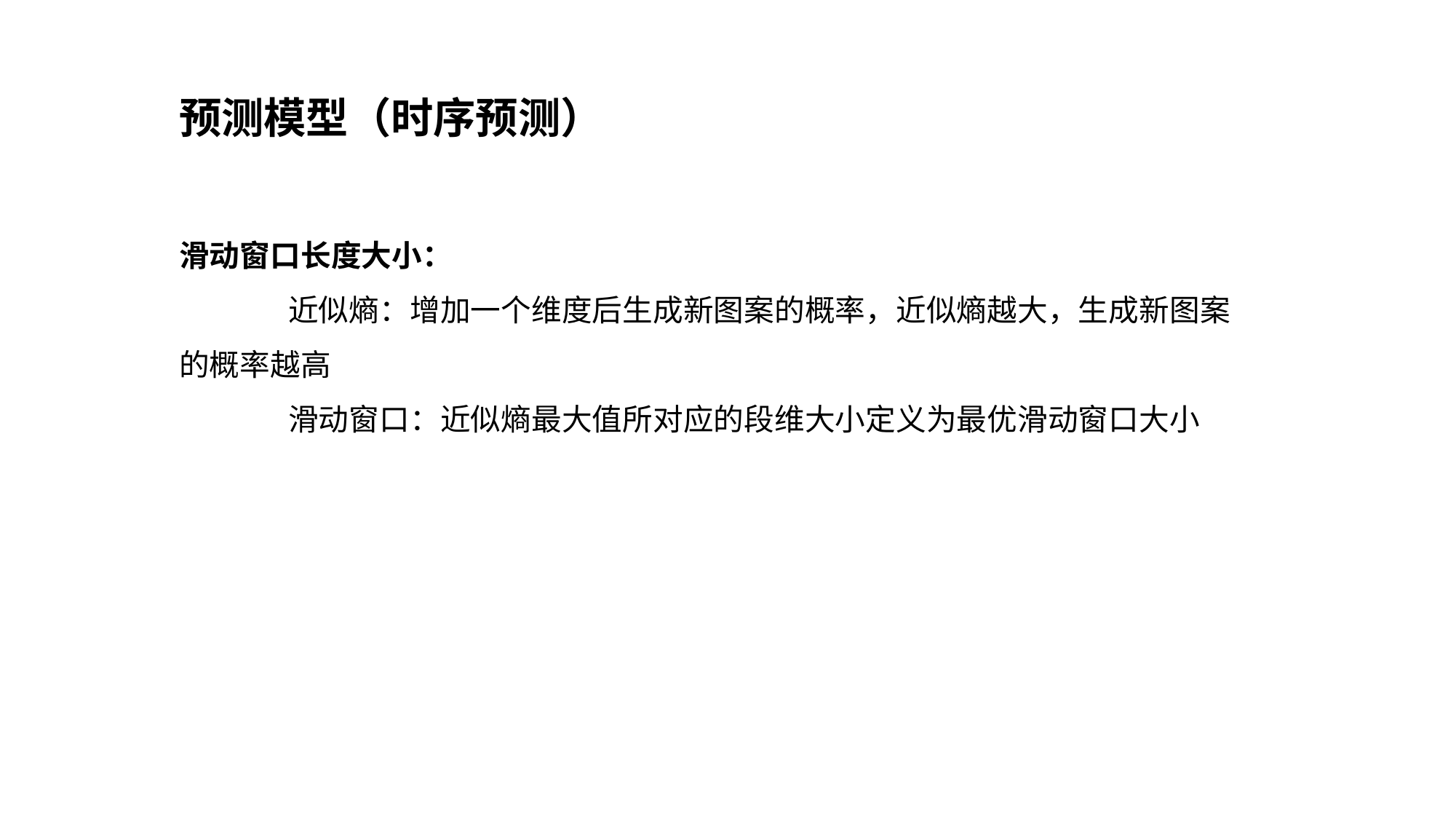

预测模型（时序预测）

滑动窗口长度大小：
	近似熵：增加一个维度后生成新图案的概率，近似熵越大，生成新图案的概率越高
	滑动窗口：近似熵最大值所对应的段维大小定义为最优滑动窗口大小